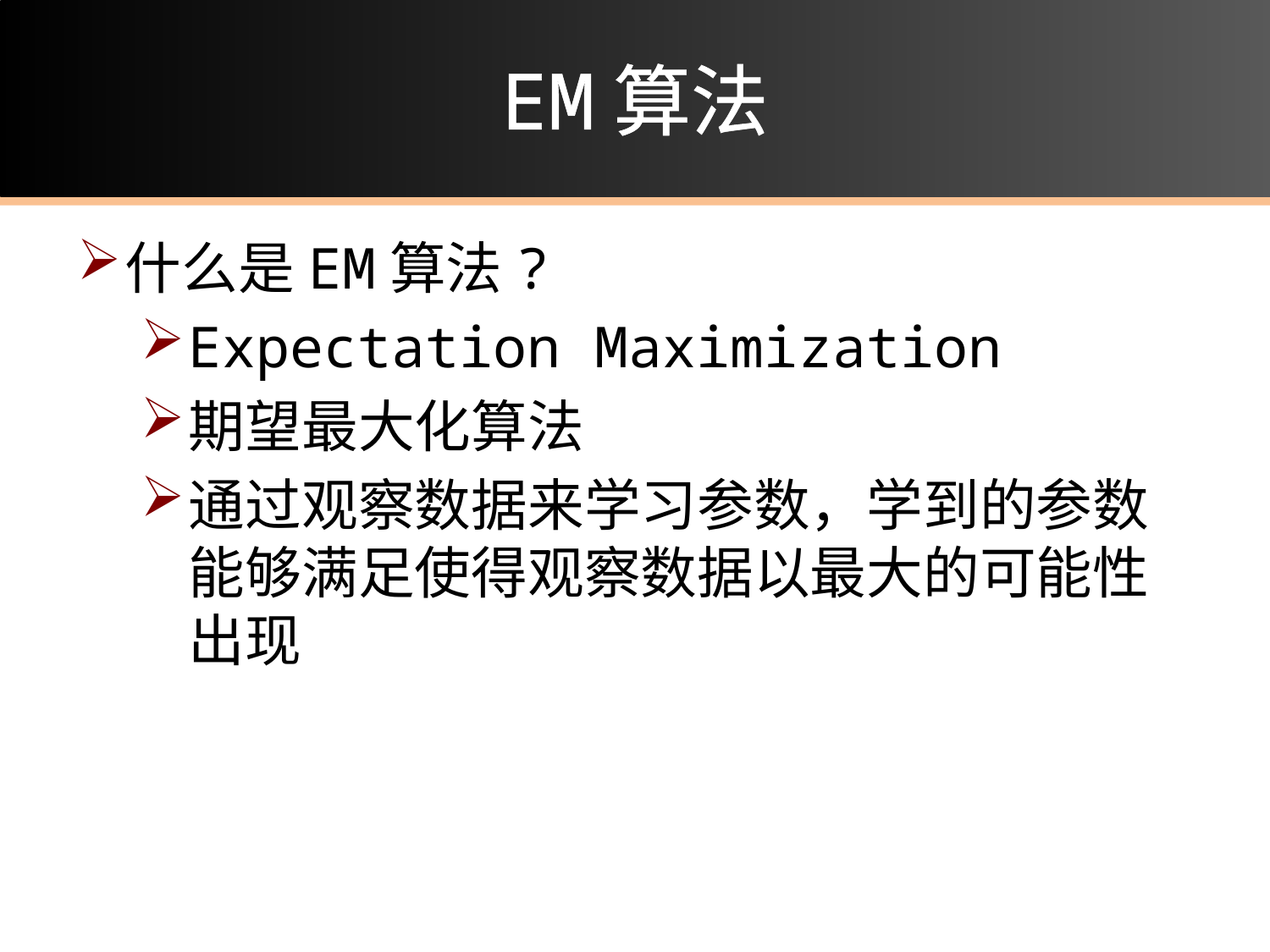

# EM算法
什么是EM算法?
Expectation Maximization
期望最大化算法
通过观察数据来学习参数，学到的参数能够满足使得观察数据以最大的可能性出现